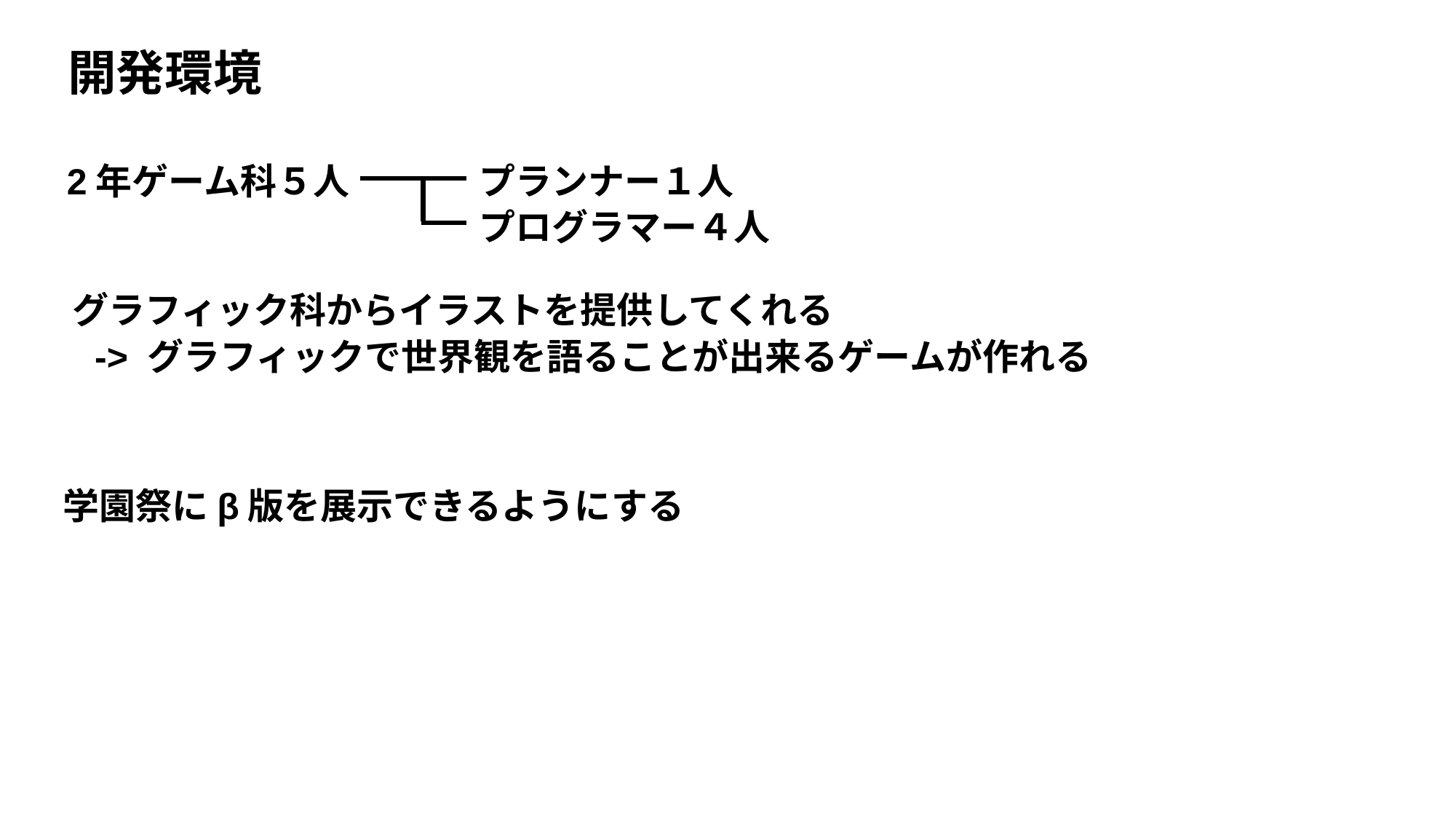

開発環境
2年ゲーム科５人
プランナー１人
プログラマー４人
グラフィック科からイラストを提供してくれる
-> グラフィックで世界観を語ることが出来るゲームが作れる
学園祭にβ版を展示できるようにする